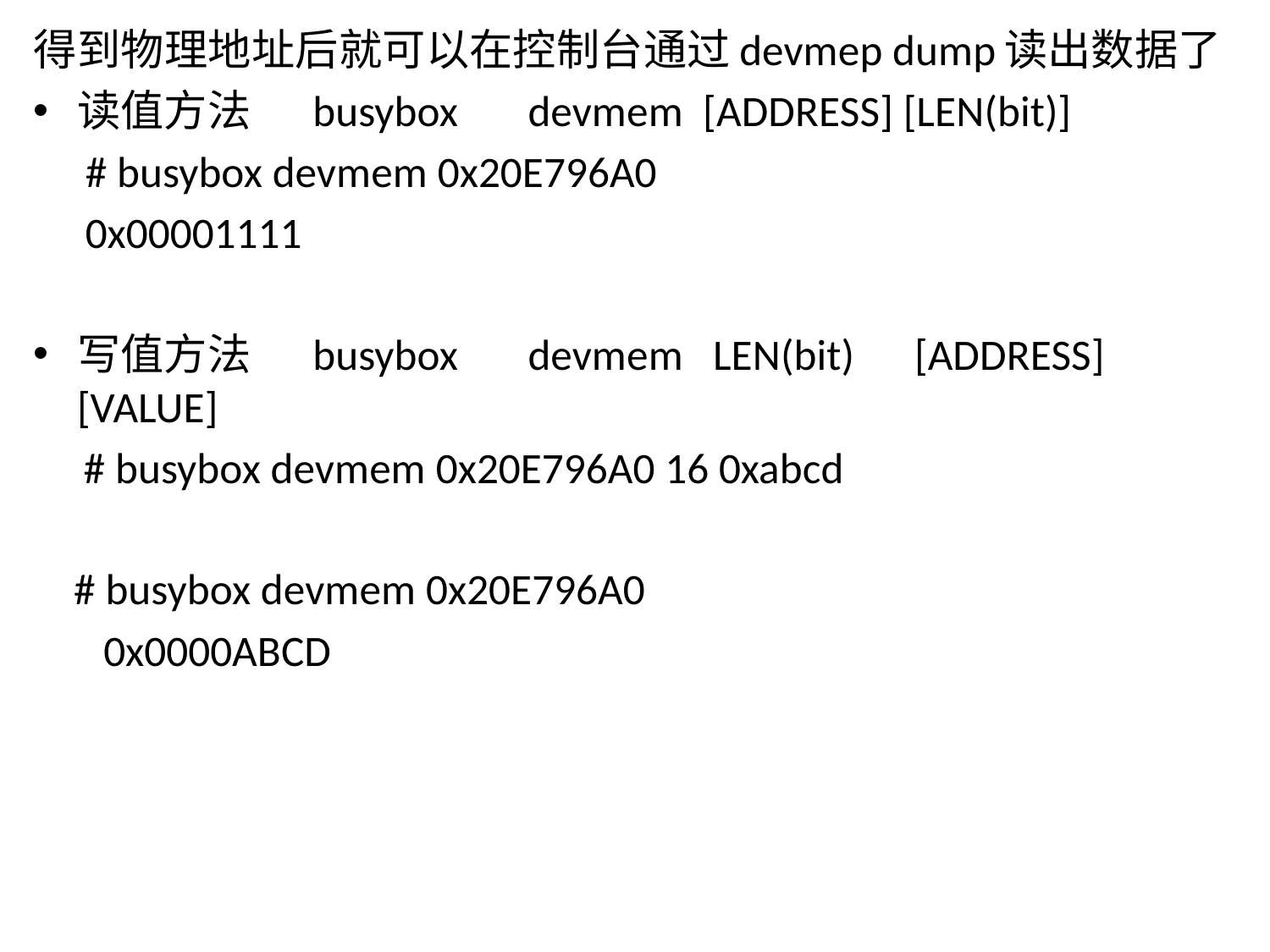

得到物理地址后就可以在控制台通过devmep dump读出数据了
读值方法　 busybox 　devmem  [ADDRESS] [LEN(bit)]
　# busybox devmem 0x20E796A0
　0x00001111

写值方法　 busybox 　devmem   LEN(bit)　[ADDRESS]　 [VALUE]
     # busybox devmem 0x20E796A0 16 0xabcd

    # busybox devmem 0x20E796A0
       0x0000ABCD

Security Level: Confidential A
Copyright © 2012 MStar Semiconductor, Inc.  All rights reserved.
16